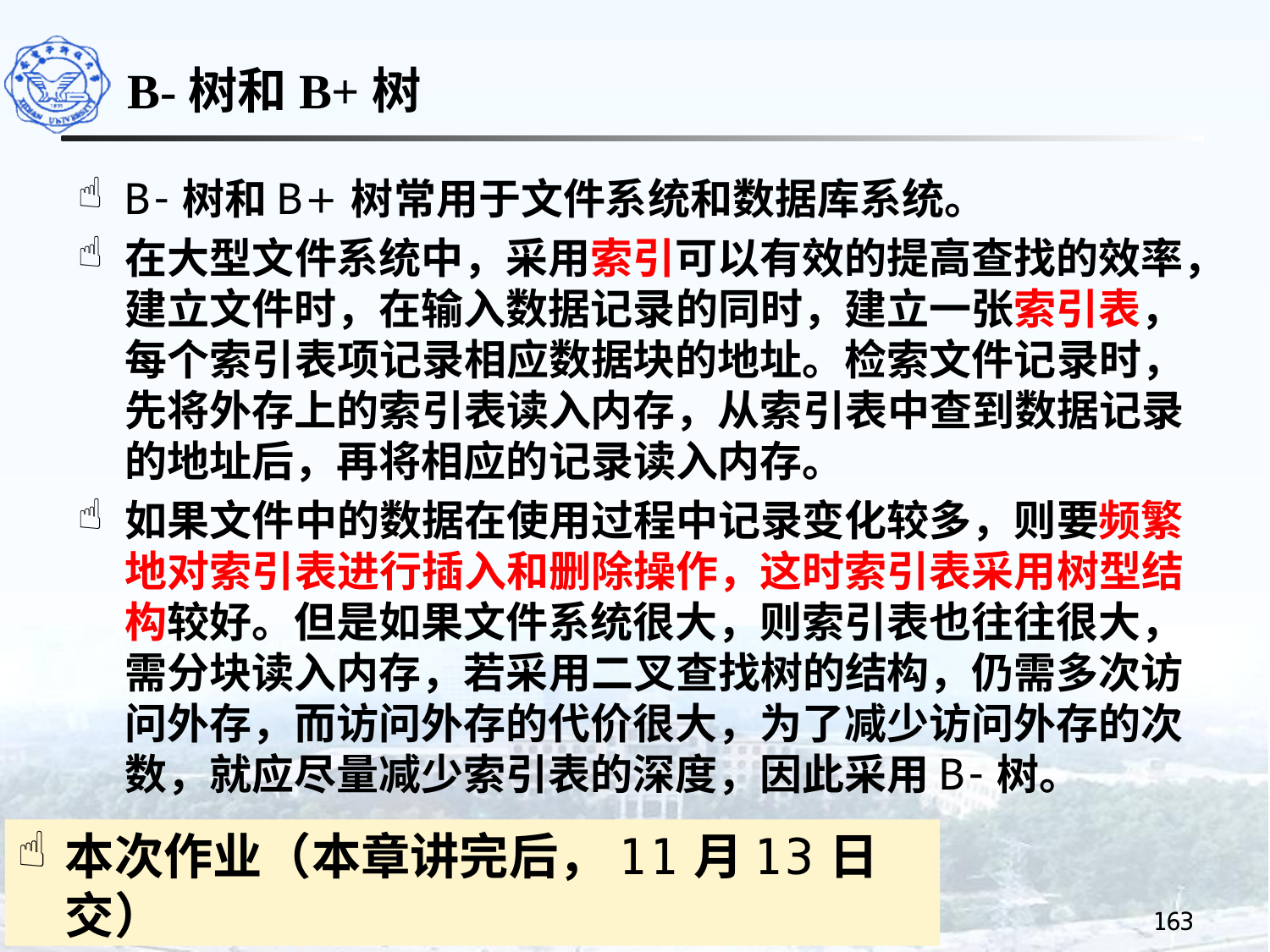

B-树和B+树
B-树和B+树常用于文件系统和数据库系统。
在大型文件系统中，采用索引可以有效的提高查找的效率，建立文件时，在输入数据记录的同时，建立一张索引表，每个索引表项记录相应数据块的地址。检索文件记录时，先将外存上的索引表读入内存，从索引表中查到数据记录的地址后，再将相应的记录读入内存。
如果文件中的数据在使用过程中记录变化较多，则要频繁地对索引表进行插入和删除操作，这时索引表采用树型结构较好。但是如果文件系统很大，则索引表也往往很大，需分块读入内存，若采用二叉查找树的结构，仍需多次访问外存，而访问外存的代价很大，为了减少访问外存的次数，就应尽量减少索引表的深度，因此采用B-树。
本次作业（本章讲完后，11月13日交）
选做：9.13
163